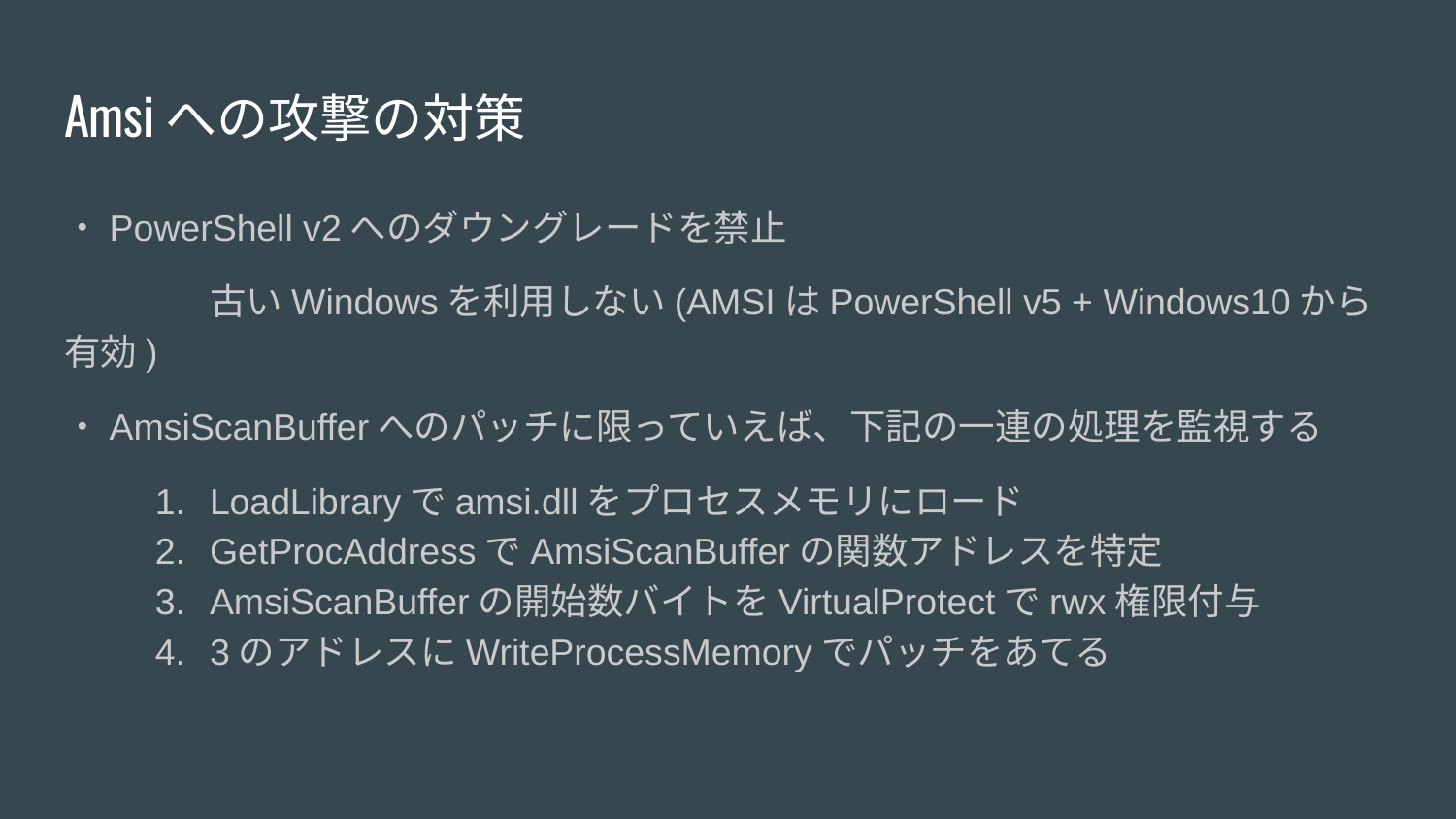

# Amsiへの攻撃の対策
・PowerShell v2へのダウングレードを禁止
	古いWindowsを利用しない(AMSIはPowerShell v5 + Windows10から有効)
・AmsiScanBufferへのパッチに限っていえば、下記の一連の処理を監視する
LoadLibraryでamsi.dllをプロセスメモリにロード
GetProcAddressでAmsiScanBufferの関数アドレスを特定
AmsiScanBufferの開始数バイトをVirtualProtectでrwx権限付与
3のアドレスにWriteProcessMemoryでパッチをあてる